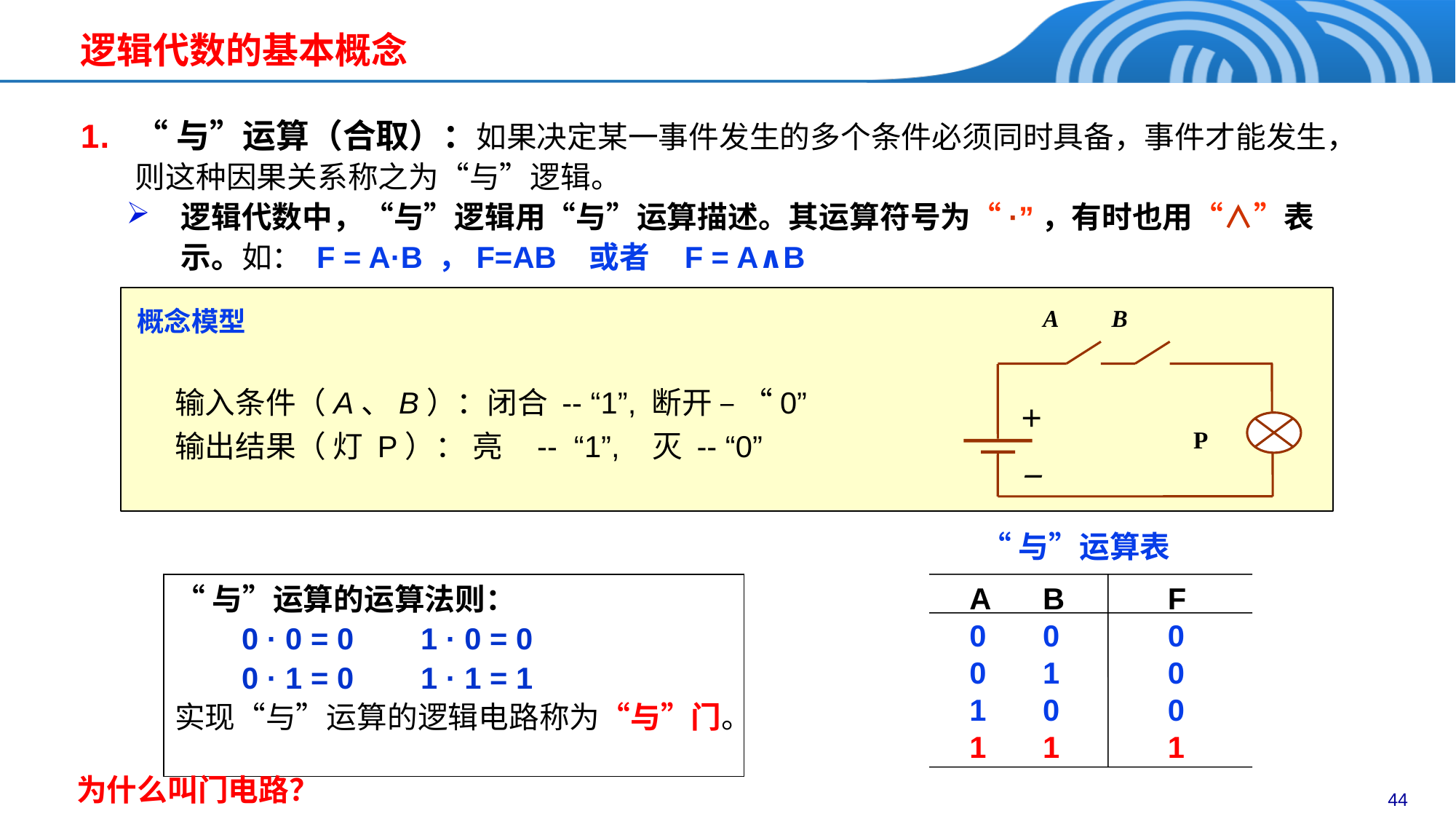

# 逻辑代数的基本概念
“与”运算（合取）：如果决定某一事件发生的多个条件必须同时具备，事件才能发生，则这种因果关系称之为“与”逻辑。
逻辑代数中，“与”逻辑用“与”运算描述。其运算符号为“·”，有时也用“∧”表示。如： F = A·B ，F=AB   或者    F = A∧B

A         B

＋

   －

P

概念模型
输入条件（A、B）：闭合 -- “1”, 断开 – “0”
输出结果（ 灯 P）： 亮    --  “1”,   灭 -- “0”
   “与”运算表

A
B
F
0
0
0
0
1
0
1
0
0
1
1
1
“与”运算的运算法则：
        0 · 0 = 0        1 · 0 = 0
        0 · 1 = 0        1 · 1 = 1
实现“与”运算的逻辑电路称为“与”门。
为什么叫门电路？